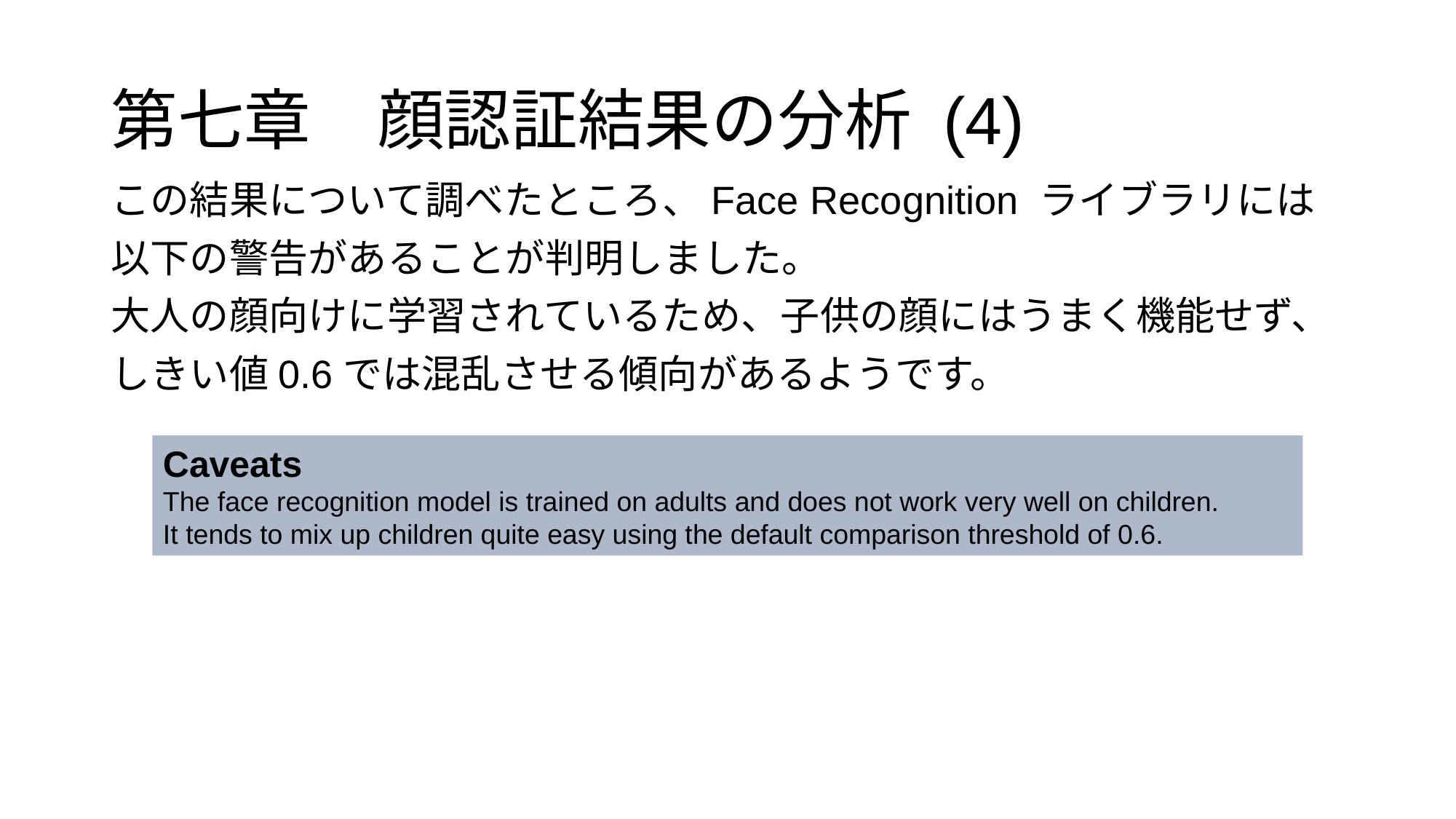

# 第七章　顔認証結果の分析 (4)
この結果について調べたところ、Face Recognition ライブラリには
以下の警告があることが判明しました。
大人の顔向けに学習されているため、子供の顔にはうまく機能せず、
しきい値0.6では混乱させる傾向があるようです。
Caveats
The face recognition model is trained on adults and does not work very well on children.
It tends to mix up children quite easy using the default comparison threshold of 0.6.